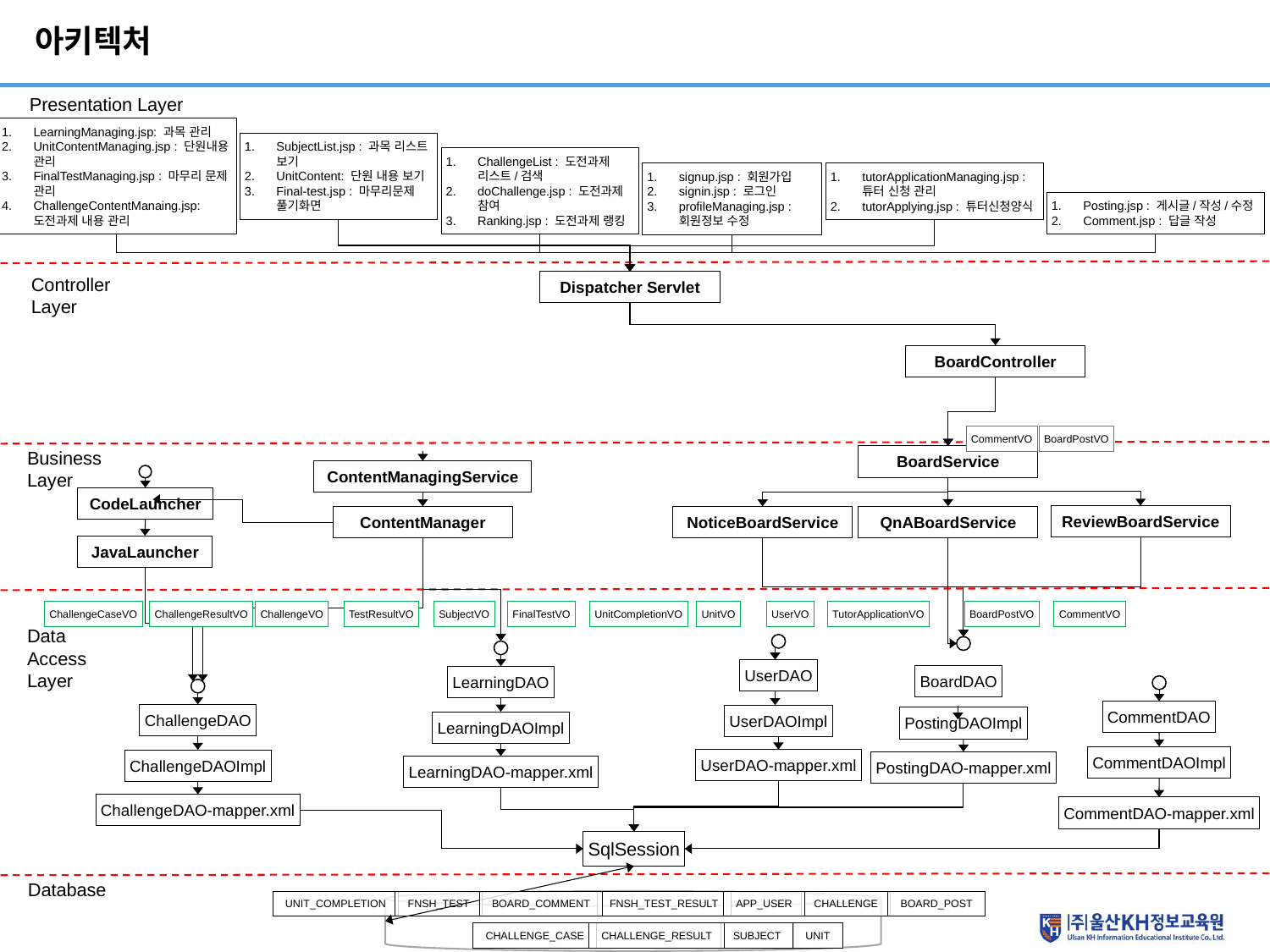

# 아키텍처

Presentation Layer
LearningManaging.jsp: 과목 관리
UnitContentManaging.jsp : 단원내용 관리
FinalTestManaging.jsp : 마무리 문제 관리
ChallengeContentManaing.jsp: 도전과제 내용 관리
SubjectList.jsp : 과목 리스트 보기
UnitContent: 단원 내용 보기
Final-test.jsp : 마무리문제 풀기화면
ChallengeList : 도전과제 리스트/검색
doChallenge.jsp : 도전과제 참여
Ranking.jsp : 도전과제 랭킹
signup.jsp : 회원가입
signin.jsp : 로그인
profileManaging.jsp : 회원정보 수정
tutorApplicationManaging.jsp : 튜터 신청 관리
tutorApplying.jsp : 튜터신청양식
Posting.jsp : 게시글/작성/수정
Comment.jsp : 답글 작성
Controller
Layer
Dispatcher Servlet
BoardController
CommentVO
BoardPostVO
Business
Layer
BoardService
ContentManagingService

CodeLauncher
ReviewBoardService
QnABoardService
ContentManager
NoticeBoardService
JavaLauncher
TutorApplicationVO
ChallengeCaseVO
ChallengeResultVO
ChallengeVO
TestResultVO
SubjectVO
FinalTestVO
UnitCompletionVO
UnitVO
UserVO
BoardPostVO
CommentVO
Data
Access
Layer

UserDAO
BoardDAO
LearningDAO

CommentDAO
ChallengeDAO
UserDAOImpl
PostingDAOImpl
LearningDAOImpl
CommentDAOImpl
UserDAO-mapper.xml
ChallengeDAOImpl
PostingDAO-mapper.xml
LearningDAO-mapper.xml
ChallengeDAO-mapper.xml
CommentDAO-mapper.xml
SqlSession
Database
UNIT_COMPLETION

FNSH_TEST
BOARD_COMMENT
FNSH_TEST_RESULT
APP_USER
CHALLENGE
BOARD_POST
CHALLENGE_CASE
CHALLENGE_RESULT
SUBJECT
UNIT